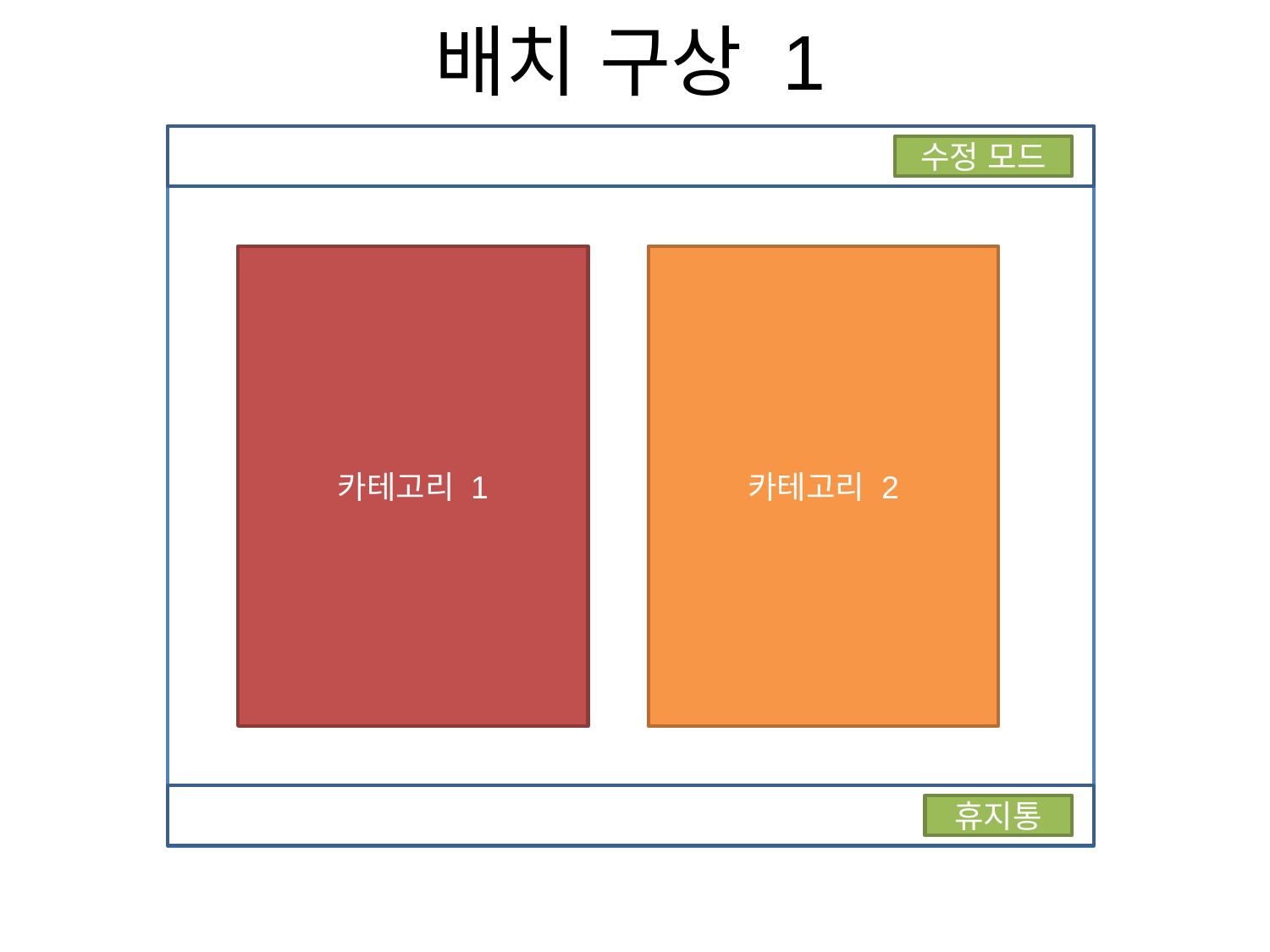

배치 구상 1

수정 모드
카테고리 1
카테고리 2

휴지통